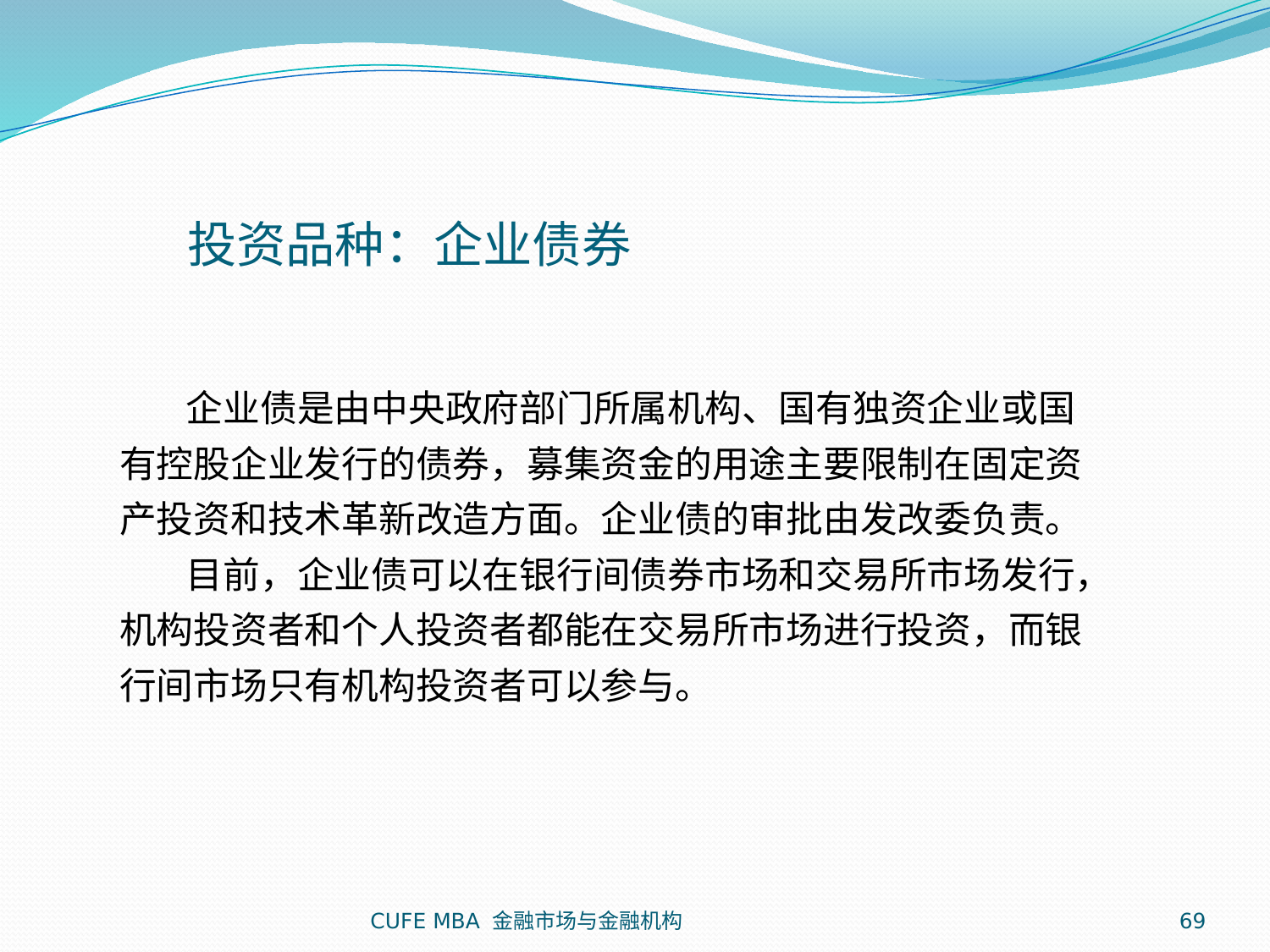

投资品种：企业债券
       企业债是由中央政府部门所属机构、国有独资企业或国有控股企业发行的债券，募集资金的用途主要限制在固定资产投资和技术革新改造方面。企业债的审批由发改委负责。
       目前，企业债可以在银行间债券市场和交易所市场发行，机构投资者和个人投资者都能在交易所市场进行投资，而银行间市场只有机构投资者可以参与。
CUFE MBA 金融市场与金融机构
69